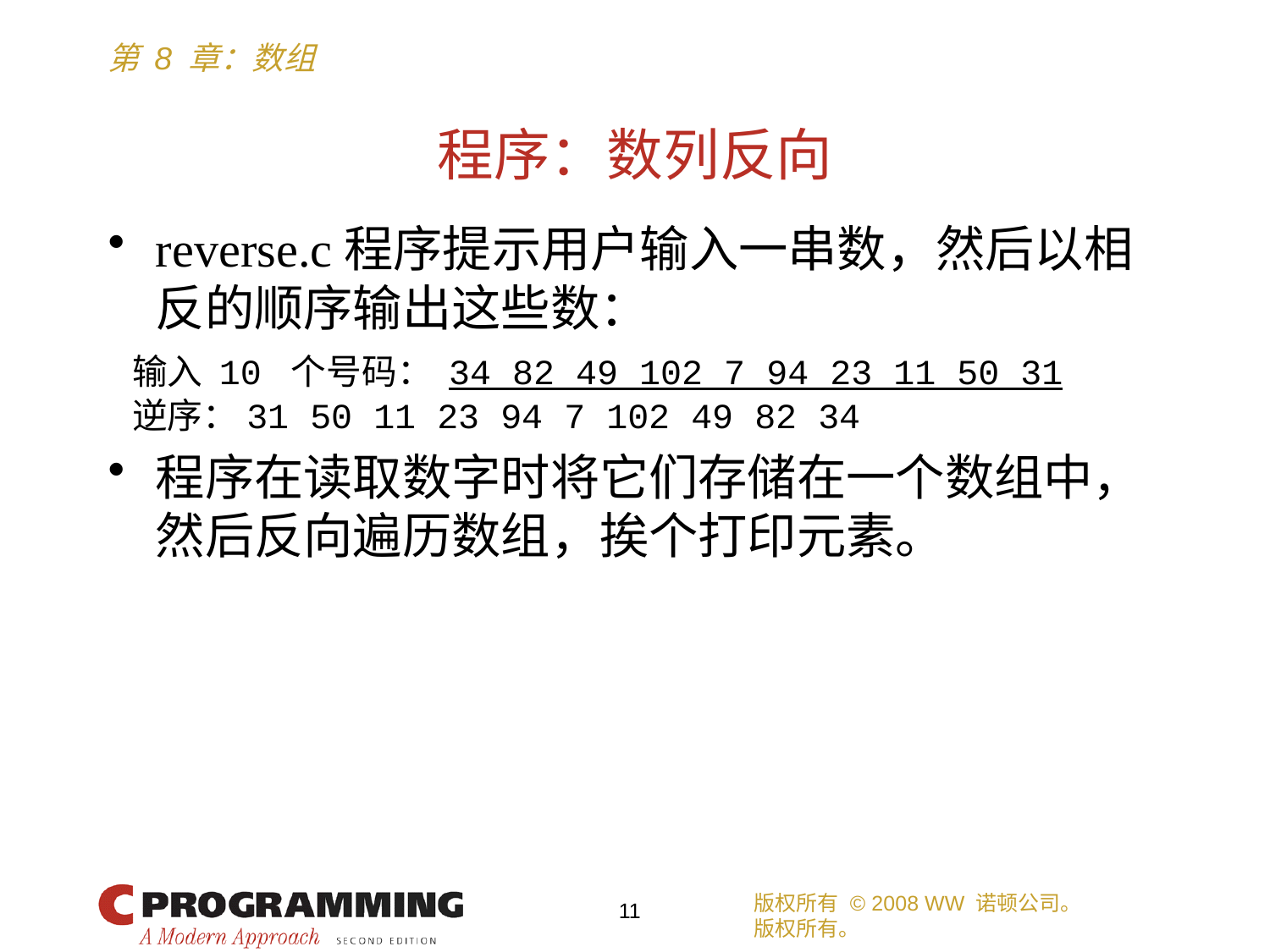

# 程序：数列反向
reverse.c程序提示用户输入一串数，然后以相反的顺序输出这些数：
  输入 10 个号码： 34 82 49 102 7 94 23 11 50 31
  逆序：31 50 11 23 94 7 102 49 82 34
程序在读取数字时将它们存储在一个数组中，然后反向遍历数组，挨个打印元素。

版权所有 © 2008 WW 诺顿公司。
版权所有。
11